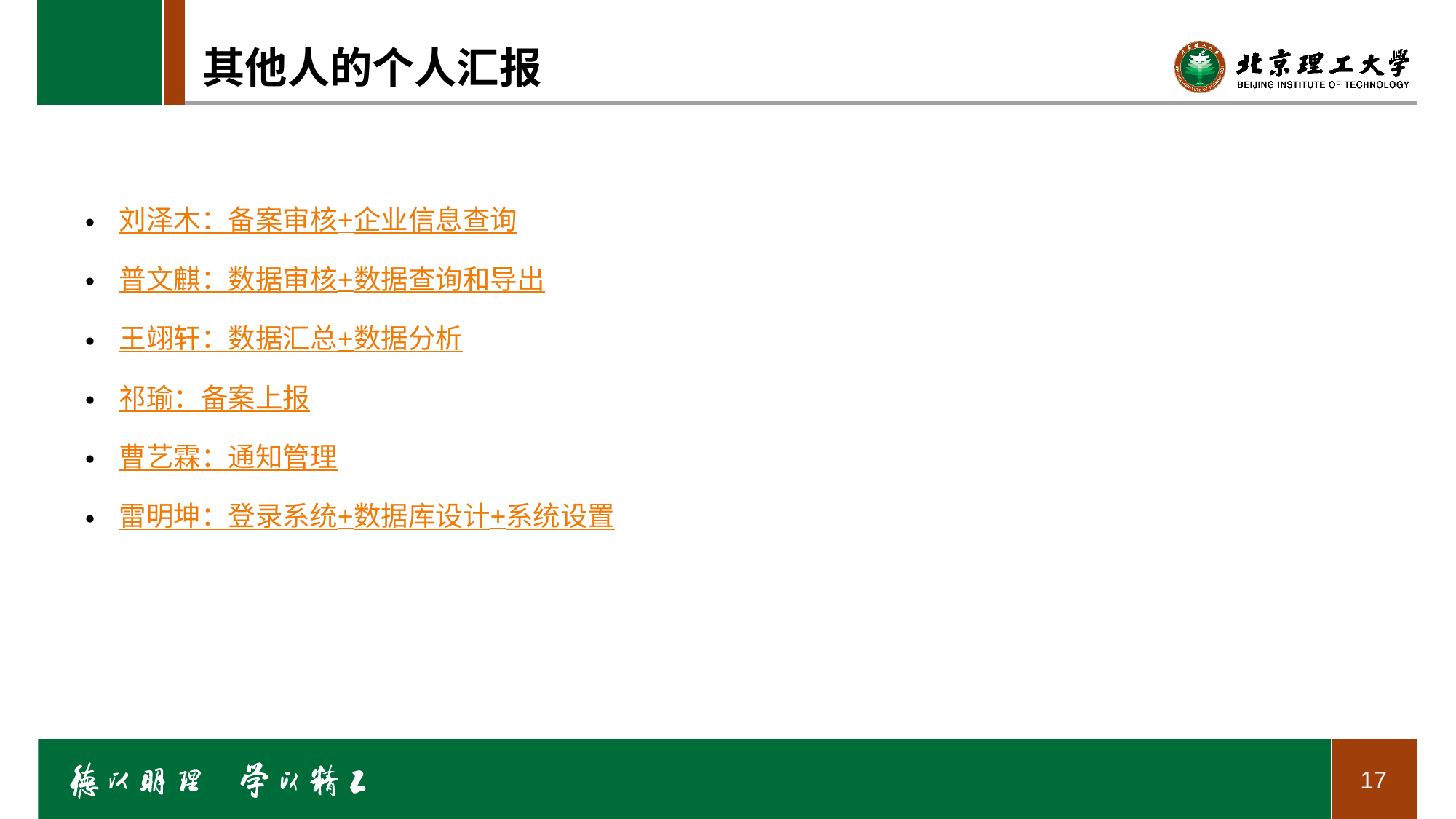

# 其他人的个人汇报
刘泽木：备案审核+企业信息查询
普文麒：数据审核+数据查询和导出
王翊轩：数据汇总+数据分析
祁瑜：备案上报
曹艺霖：通知管理
雷明坤：登录系统+数据库设计+系统设置